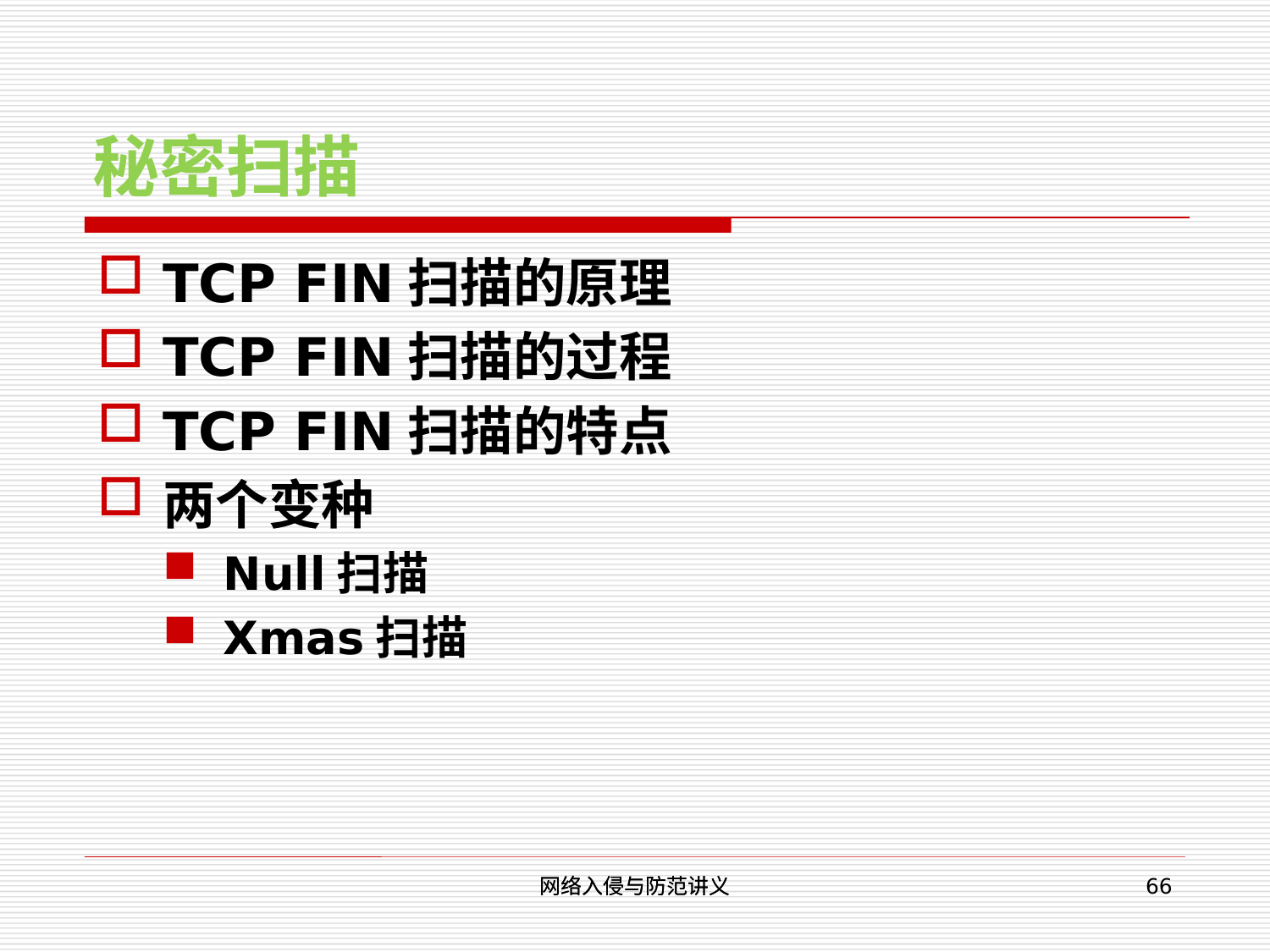

# 秘密扫描
TCP FIN扫描的原理
TCP FIN扫描的过程
TCP FIN扫描的特点
两个变种
Null扫描
Xmas扫描

网络入侵与防范讲义
网络入侵与防范讲义
66
66